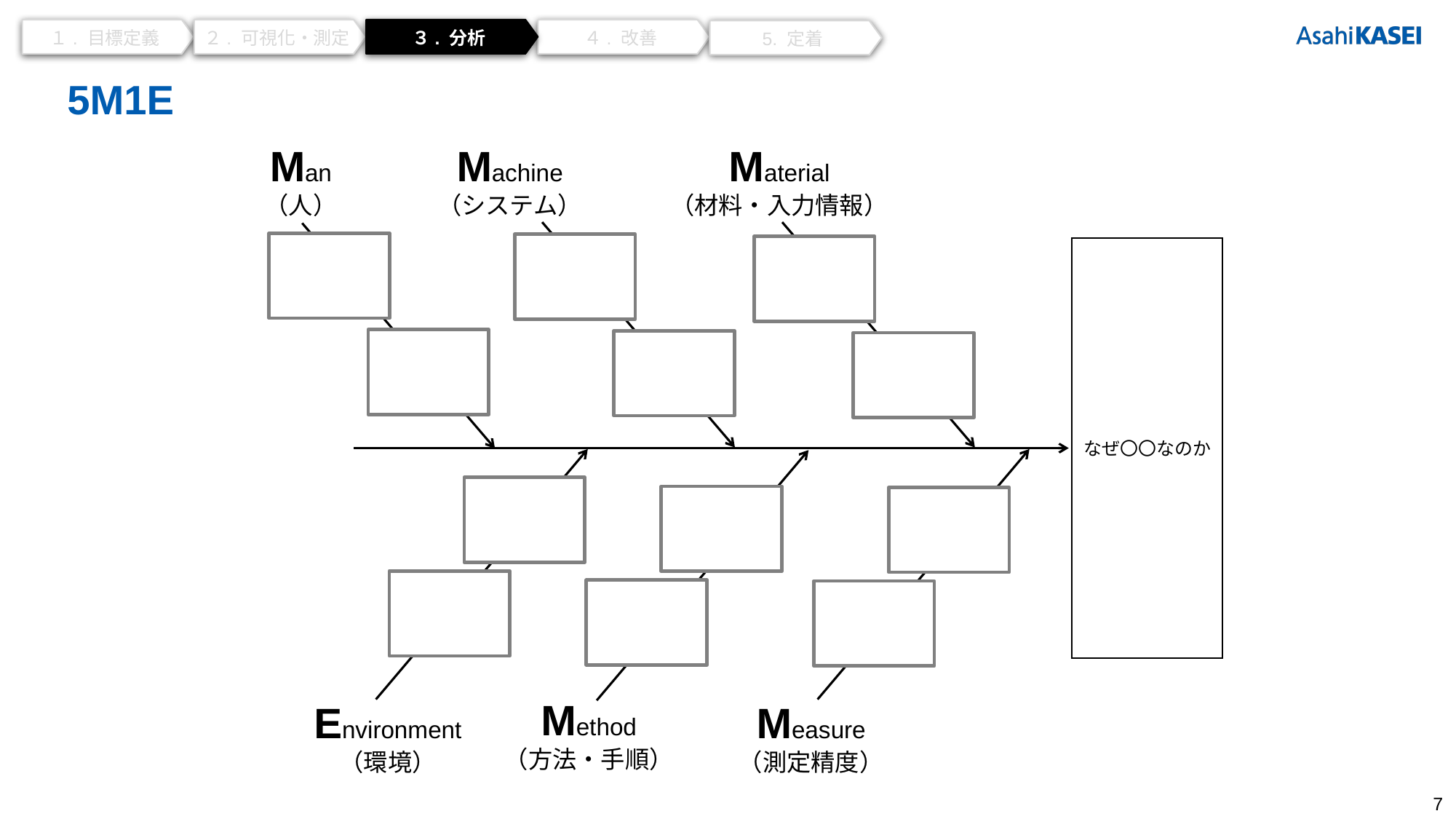

１. 目標定義
２. 可視化・測定
３. 分析
４. 改善
5. 定着
5M1E
Man
（人）
Machine
（システム）
Material
（材料・入力情報）

なぜ〇〇なのか

Environment
（環境）
Method
（方法・手順）
Measure
（測定精度）
7